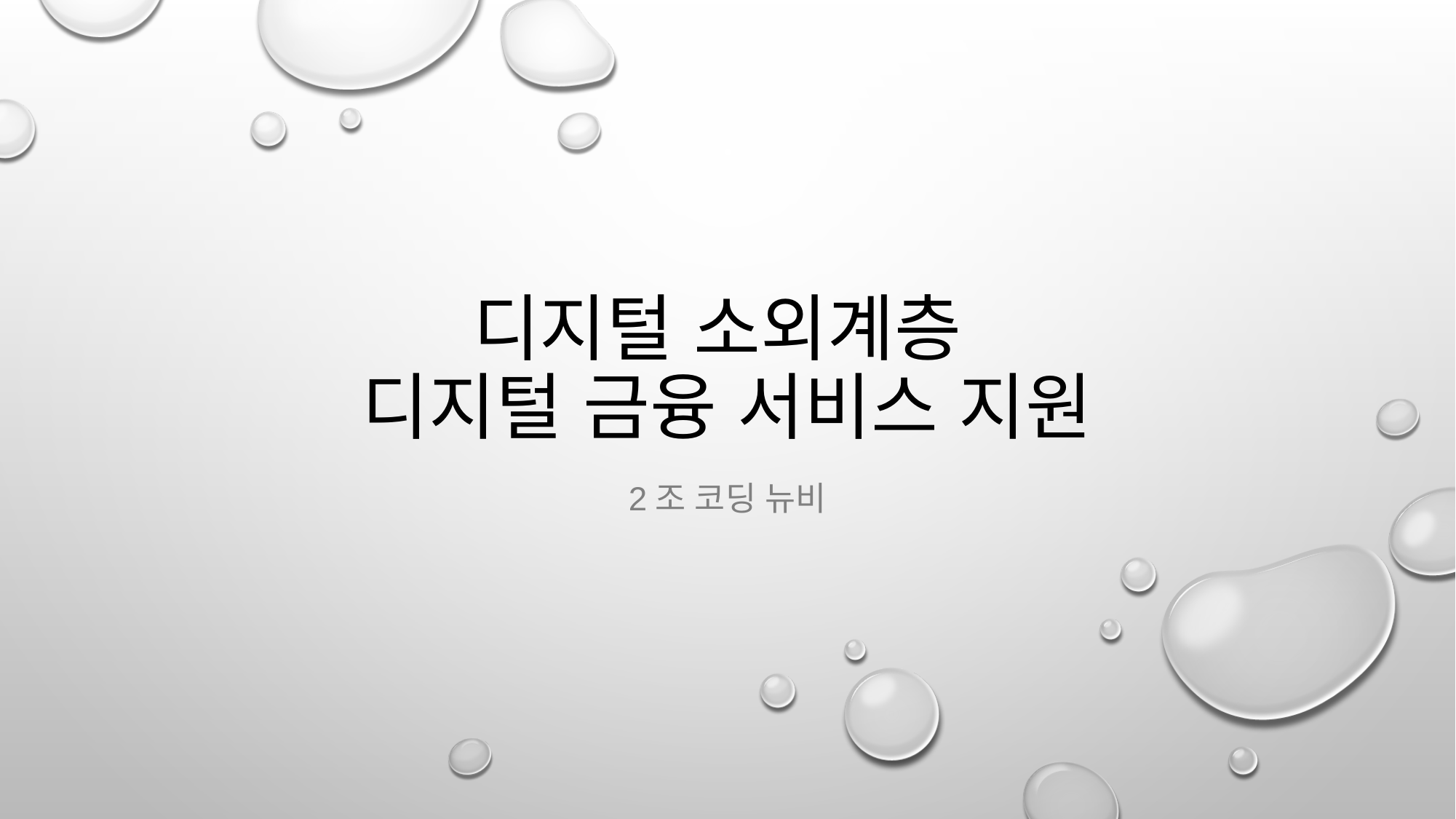

# 디지털 소외계층 디지털 금융 서비스 지원
2조 코딩 뉴비